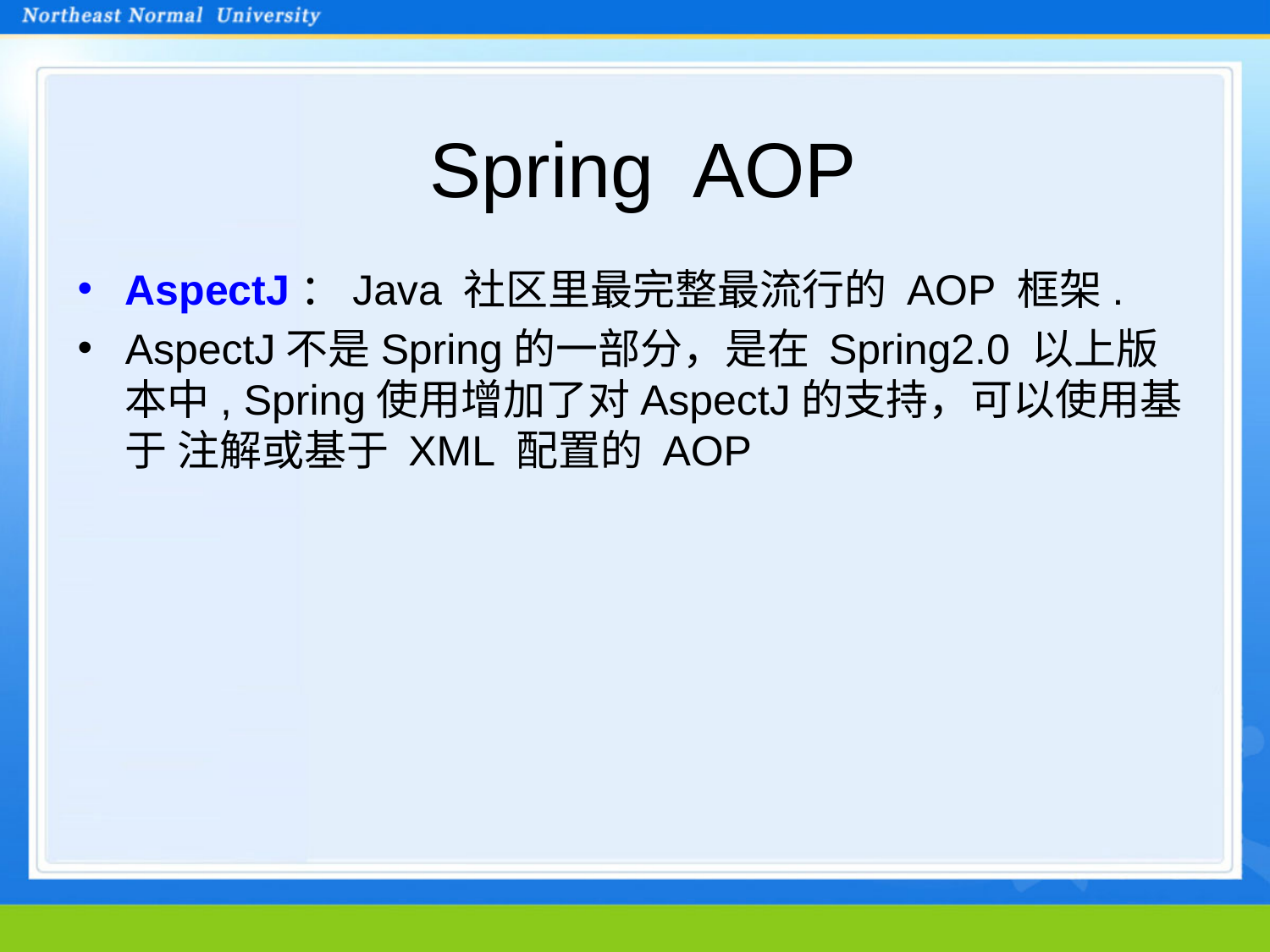

# Spring  AOP
AspectJ：Java 社区里最完整最流行的 AOP 框架.
AspectJ不是Spring的一部分，是在 Spring2.0 以上版本中, Spring使用增加了对AspectJ的支持，可以使用基于 注解或基于 XML 配置的 AOP